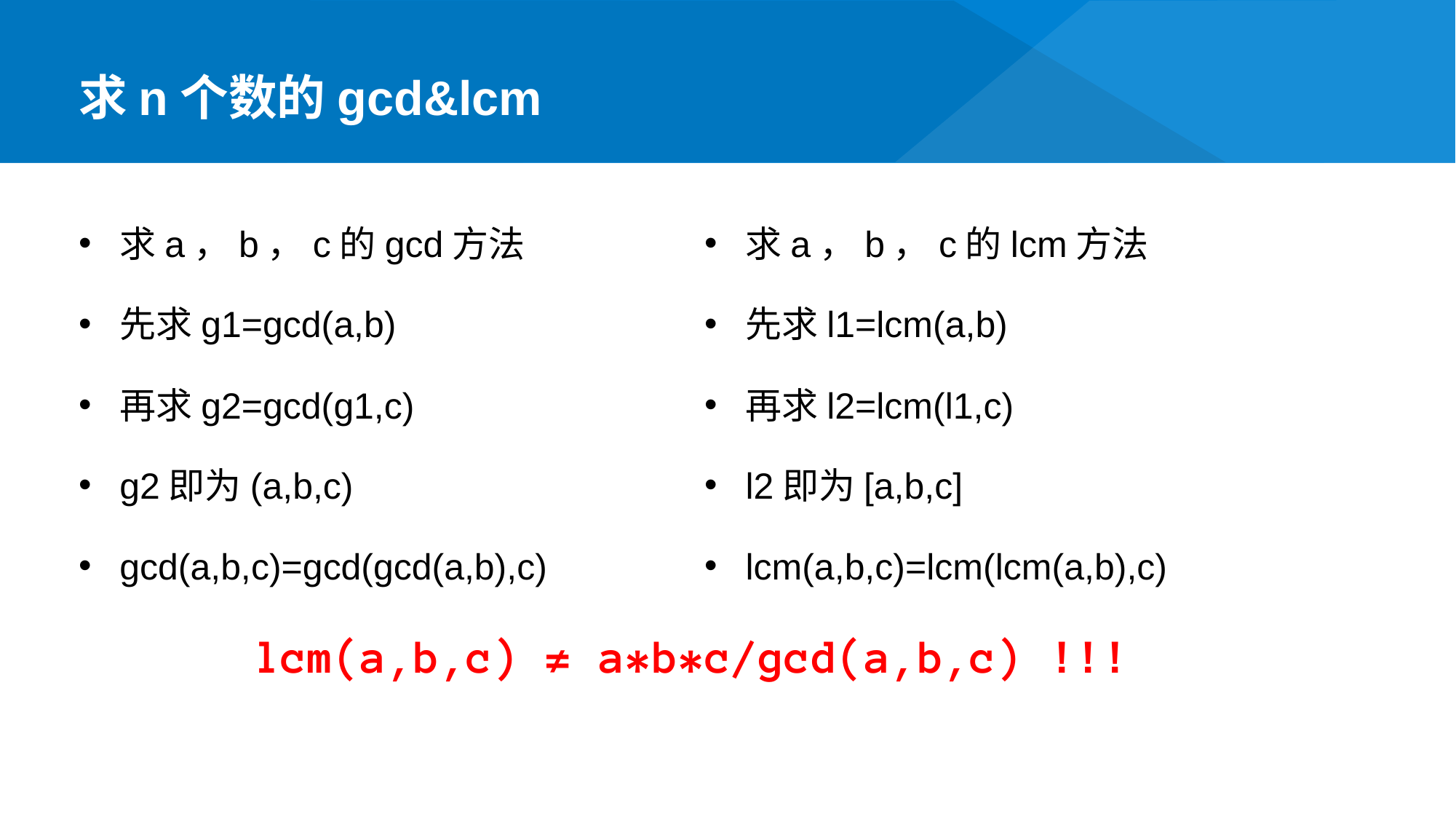

求n个数的gcd&lcm
求a，b，c的gcd方法
先求g1=gcd(a,b)
再求g2=gcd(g1,c)
g2即为(a,b,c)
gcd(a,b,c)=gcd(gcd(a,b),c)
求a，b，c的lcm方法
先求l1=lcm(a,b)
再求l2=lcm(l1,c)
l2即为[a,b,c]
lcm(a,b,c)=lcm(lcm(a,b),c)
lcm(a,b,c) ≠ a*b*c/gcd(a,b,c) !!!